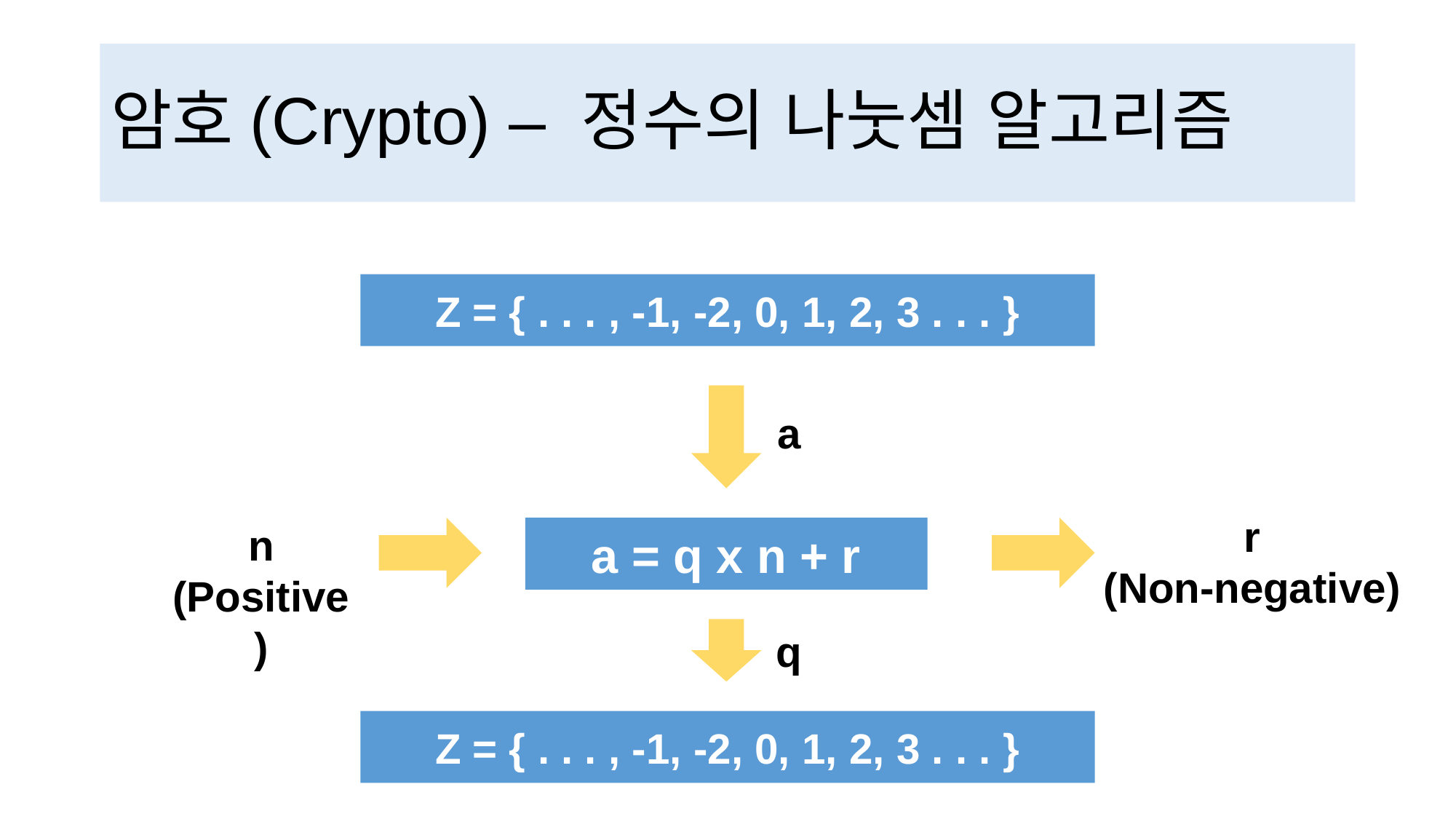

# 암호(Crypto) – 정수의 나눗셈 알고리즘
Z = { . . . , -1, -2, 0, 1, 2, 3 . . . }
a

r
(Non-negative)
n
(Positive)

a = q x n + r

q
Z = { . . . , -1, -2, 0, 1, 2, 3 . . . }